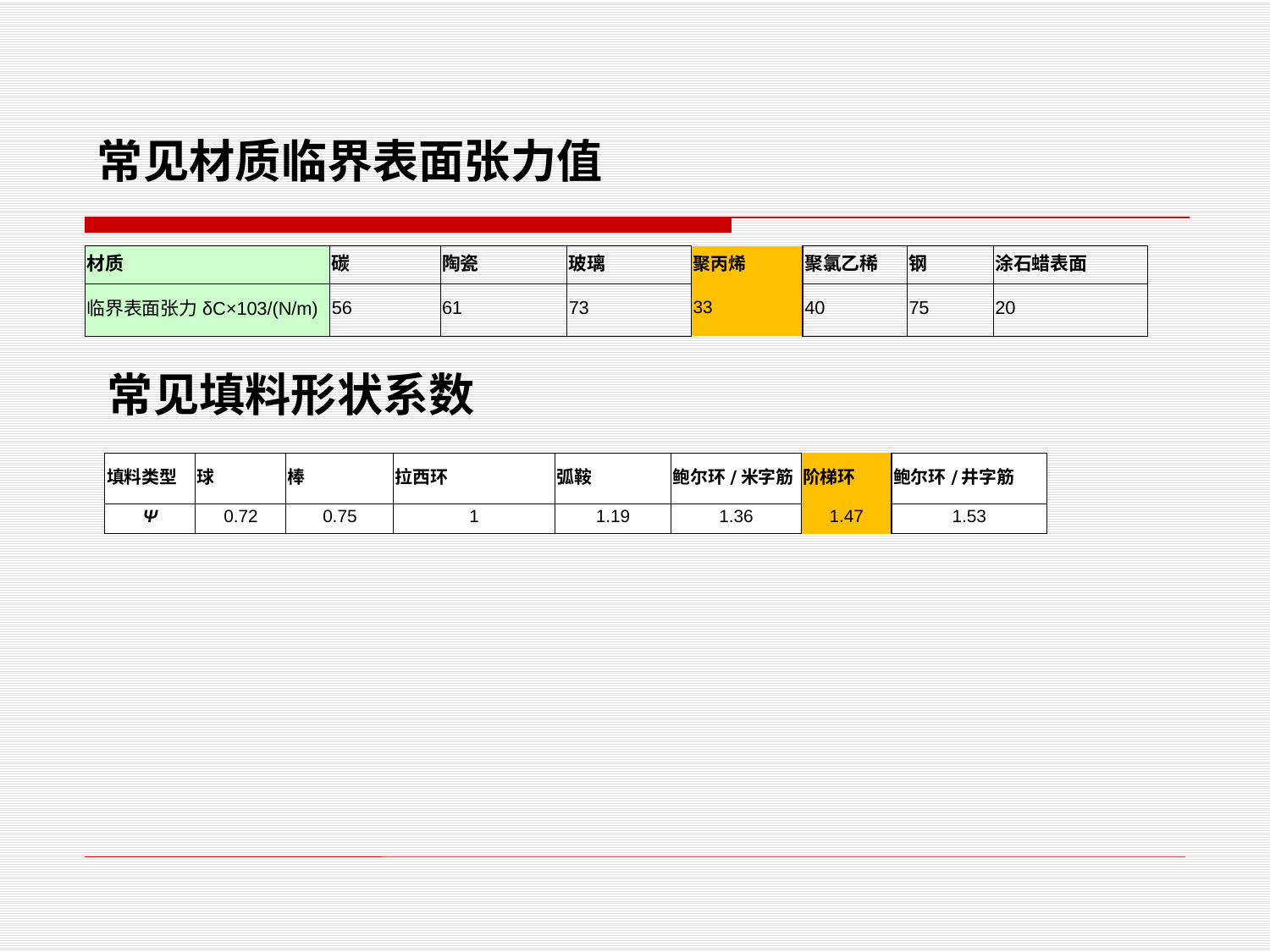

# 常见材质临界表面张力值
| 材质 | 碳 | 陶瓷 | 玻璃 | 聚丙烯 | 聚氯乙稀 | 钢 | 涂石蜡表面 |
| --- | --- | --- | --- | --- | --- | --- | --- |
| 临界表面张力δC×103/(N/m) | 56 | 61 | 73 | 33 | 40 | 75 | 20 |
常见填料形状系数
| 填料类型 | 球 | 棒 | 拉西环 | 弧鞍 | 鲍尔环/米字筋 | 阶梯环 | 鲍尔环/井字筋 |
| --- | --- | --- | --- | --- | --- | --- | --- |
| Ψ | 0.72 | 0.75 | 1 | 1.19 | 1.36 | 1.47 | 1.53 |